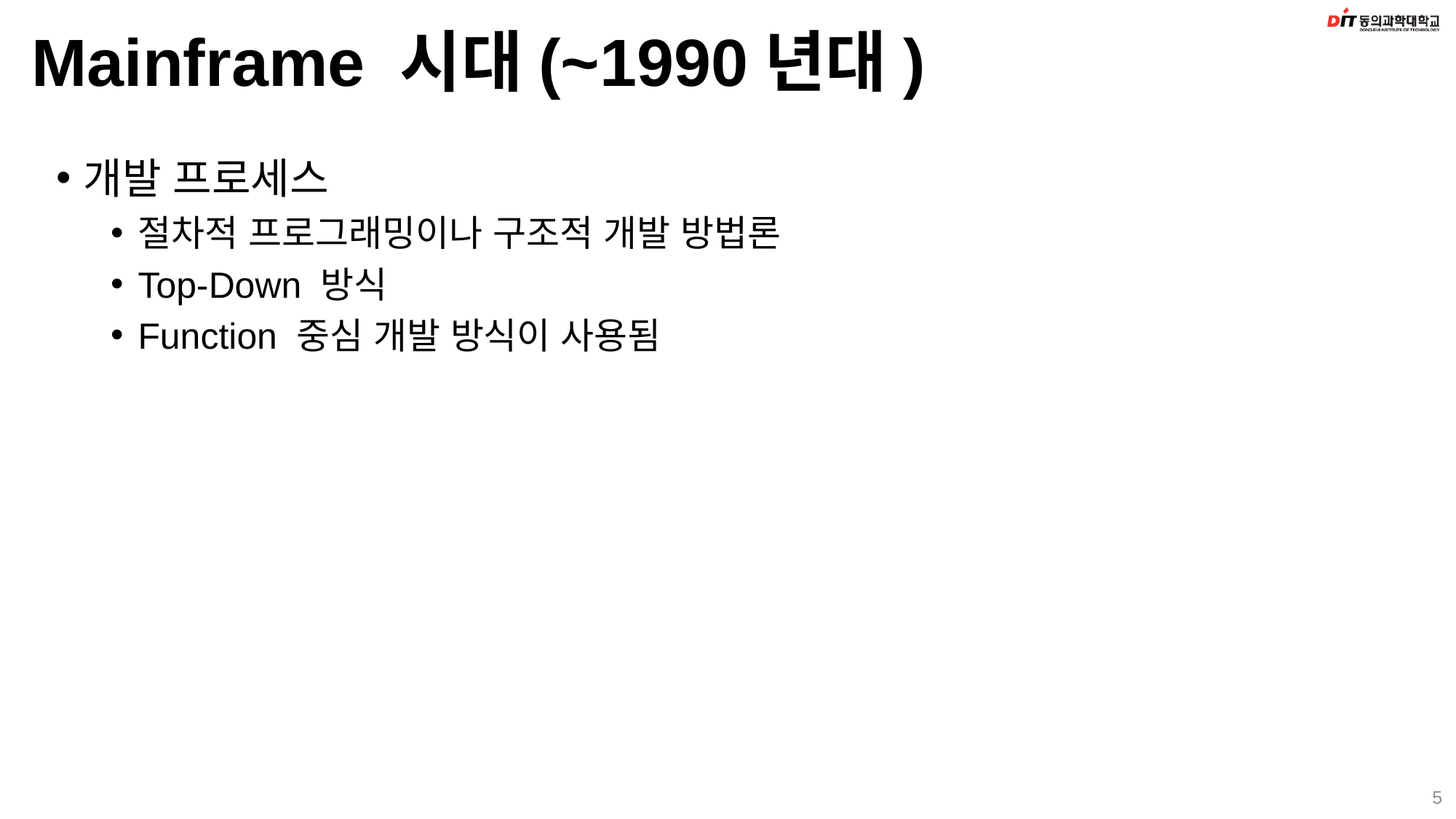

# Mainframe 시대(~1990년대)
개발 프로세스
절차적 프로그래밍이나 구조적 개발 방법론
Top-Down 방식
Function 중심 개발 방식이 사용됨
5